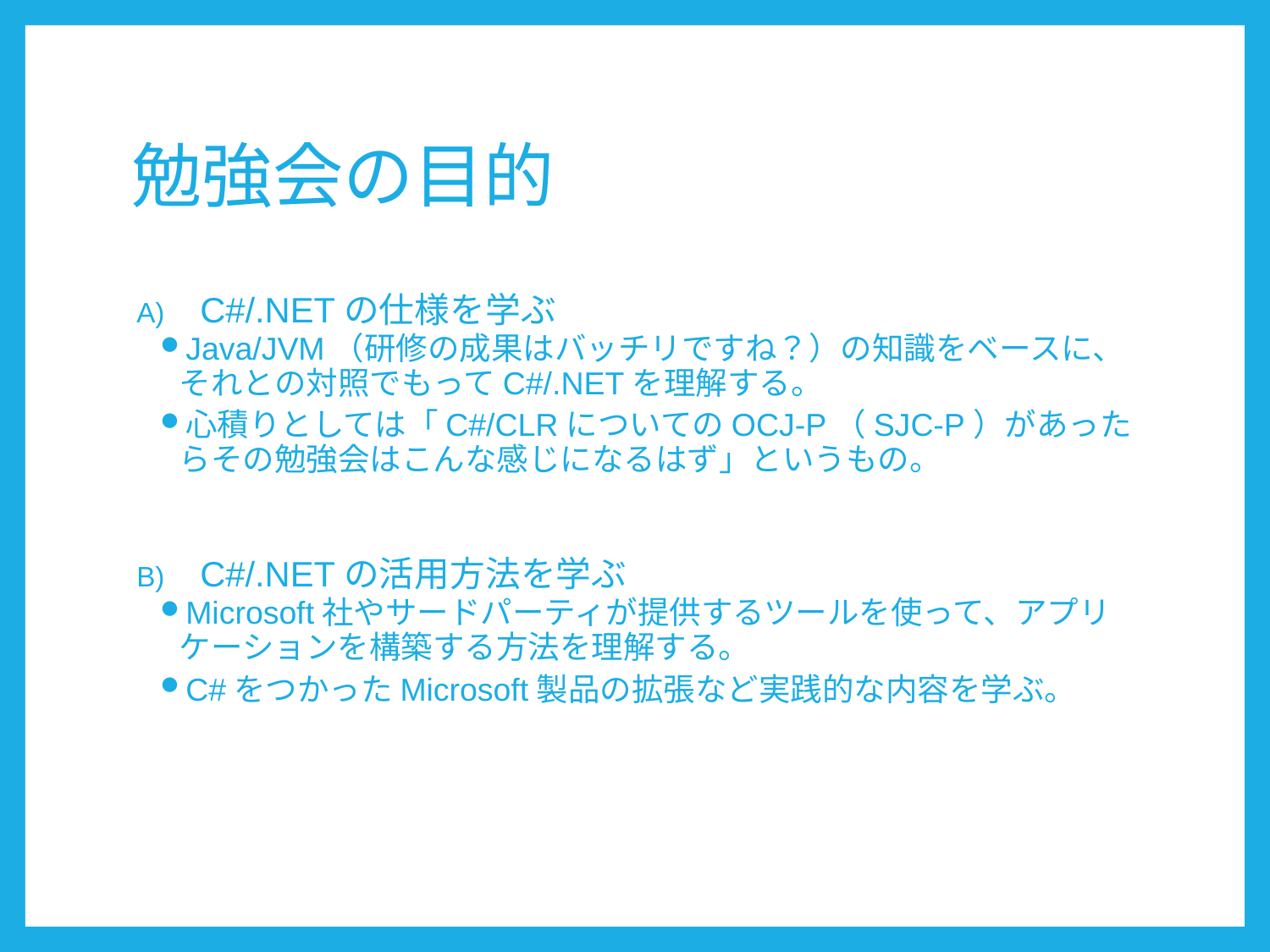

# 勉強会の目的
C#/.NETの仕様を学ぶ
Java/JVM（研修の成果はバッチリですね？）の知識をベースに、それとの対照でもってC#/.NETを理解する。
心積りとしては「C#/CLRについてのOCJ-P（SJC-P）があったらその勉強会はこんな感じになるはず」というもの。

C#/.NETの活用方法を学ぶ
Microsoft社やサードパーティが提供するツールを使って、アプリケーションを構築する方法を理解する。
C#をつかったMicrosoft製品の拡張など実践的な内容を学ぶ。